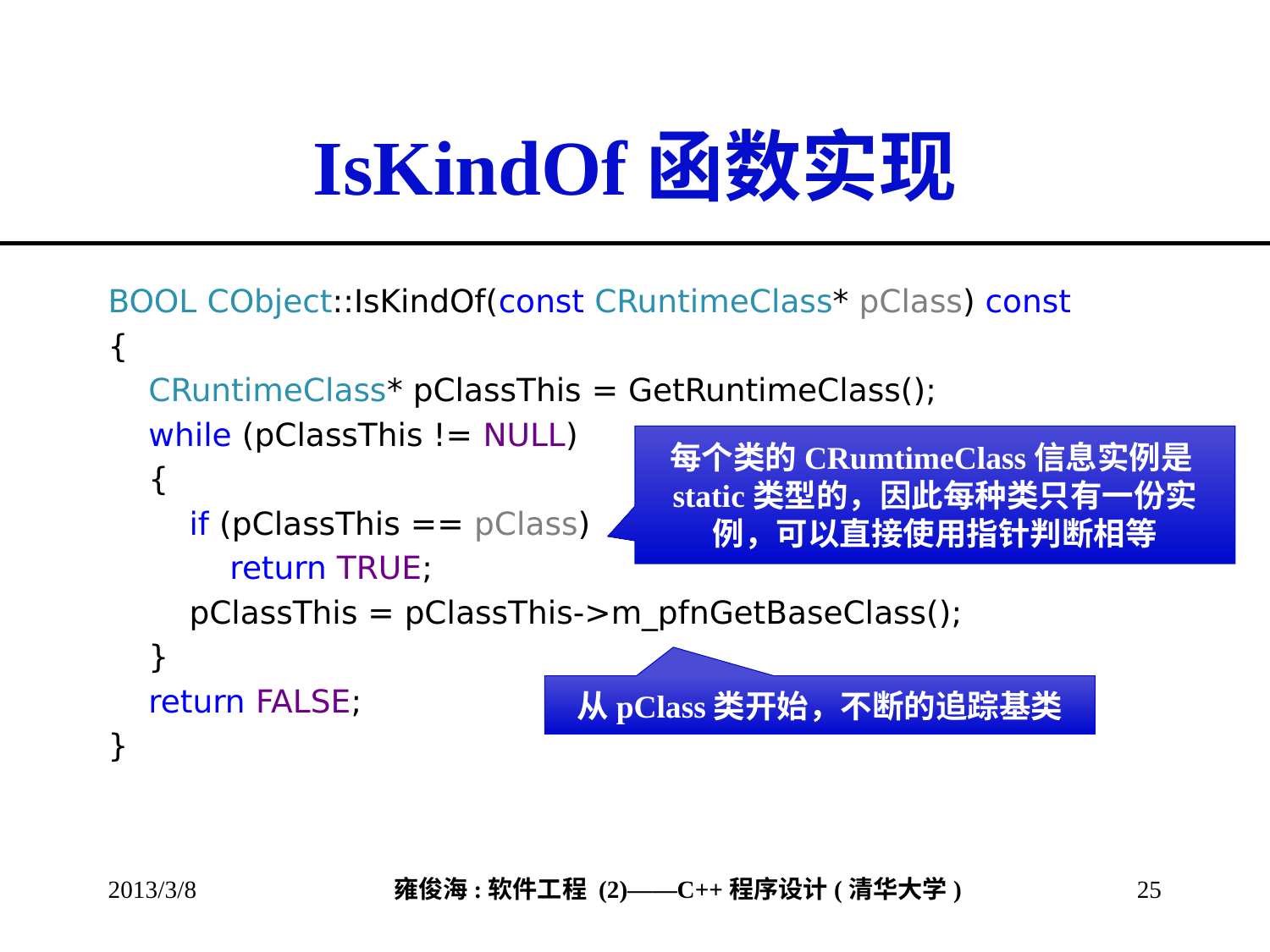

# IsKindOf函数实现
BOOL CObject::IsKindOf(const CRuntimeClass* pClass) const
{
    CRuntimeClass* pClassThis = GetRuntimeClass();
    while (pClassThis != NULL)
    {
        if (pClassThis == pClass)
            return TRUE;
        pClassThis = pClassThis->m_pfnGetBaseClass();
    }
    return FALSE;
}
每个类的CRumtimeClass信息实例是static类型的，因此每种类只有一份实例，可以直接使用指针判断相等
从pClass类开始，不断的追踪基类
2013/3/8
25